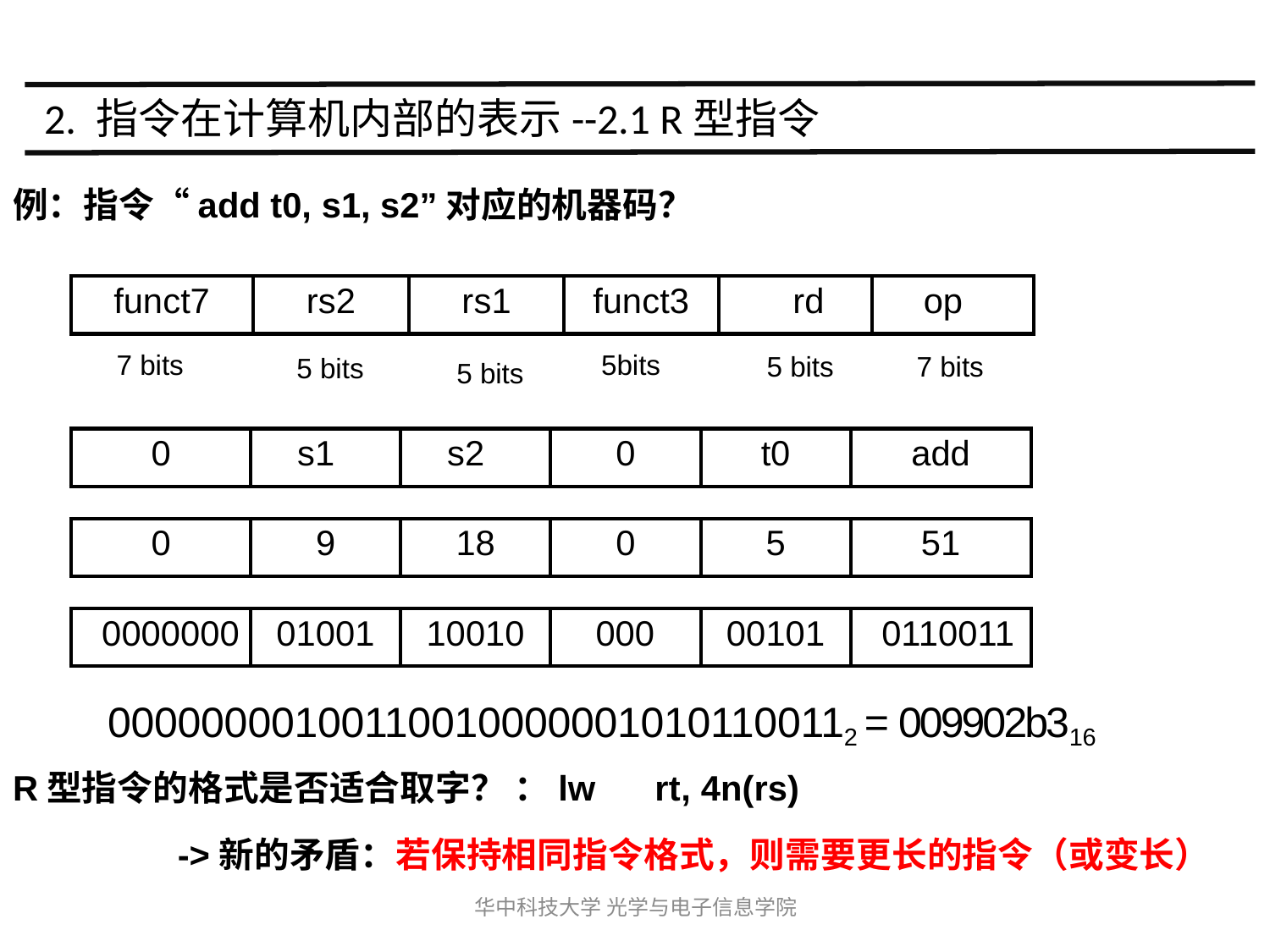

华中科技大学光学与电子信息学院
# 2. 指令在计算机内部的表示--2.1 R型指令
例：指令“add t0, s1, s2”对应的机器码？
| funct7 | rs2 | rs1 | funct3 | rd | op |
| --- | --- | --- | --- | --- | --- |
7 bits
5bits
5 bits
7 bits
5 bits
5 bits
| 0 | s1 | s2 | 0 | t0 | add |
| --- | --- | --- | --- | --- | --- |
| 0 | 9 | 18 | 0 | 5 | 51 |
| --- | --- | --- | --- | --- | --- |
| 0000000 | 01001 | 10010 | 000 | 00101 | 0110011 |
| --- | --- | --- | --- | --- | --- |
000000001001100100000010101100112 = 009902b316
R型指令的格式是否适合取字？ ：lw	rt, 4n(rs)
->新的矛盾：若保持相同指令格式，则需要更长的指令（或变长）